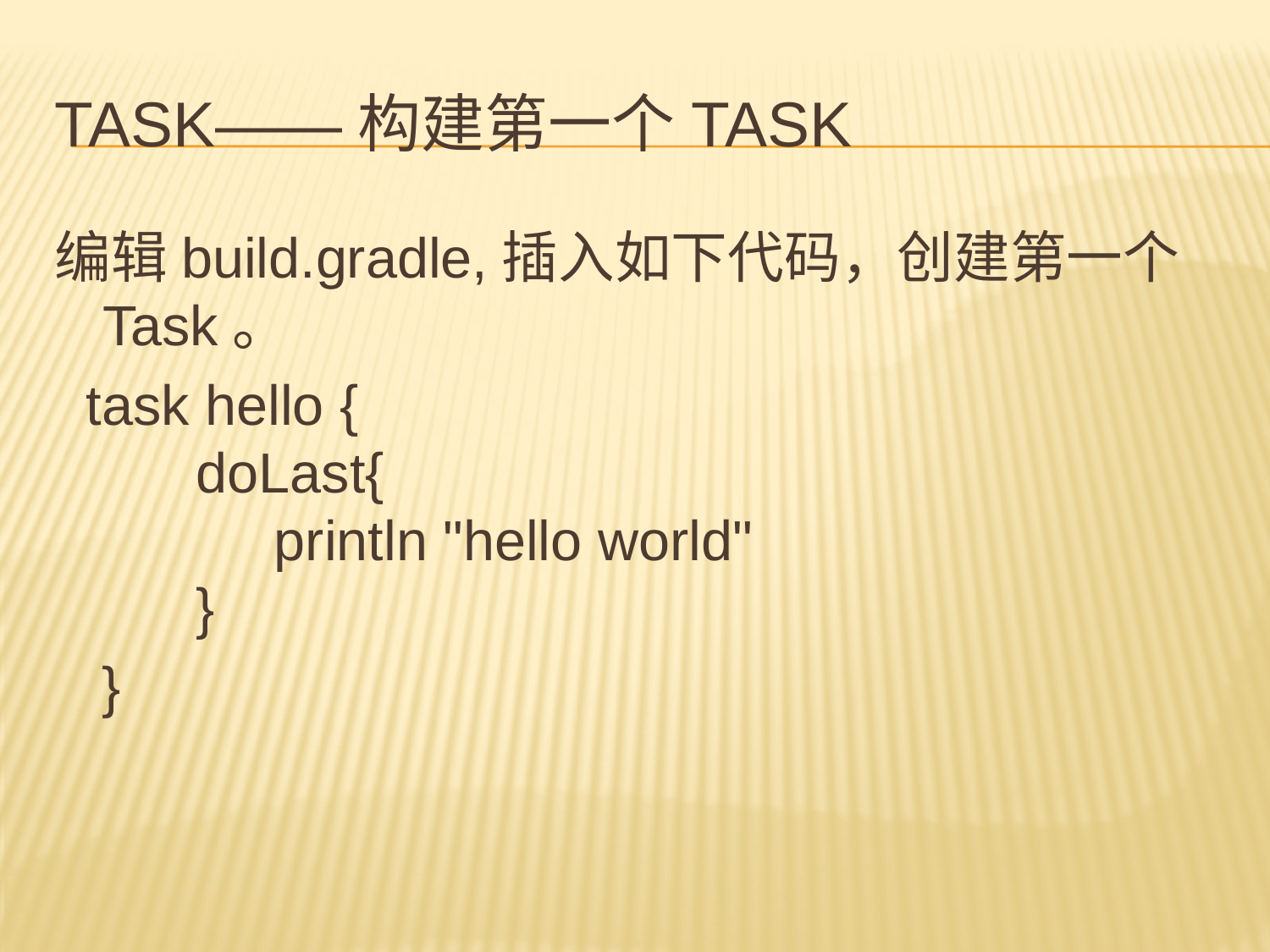

# Task——构建第一个Task
编辑build.gradle,插入如下代码，创建第一个Task。
  task hello {
      doLast{
           println "hello world"
      }
   }